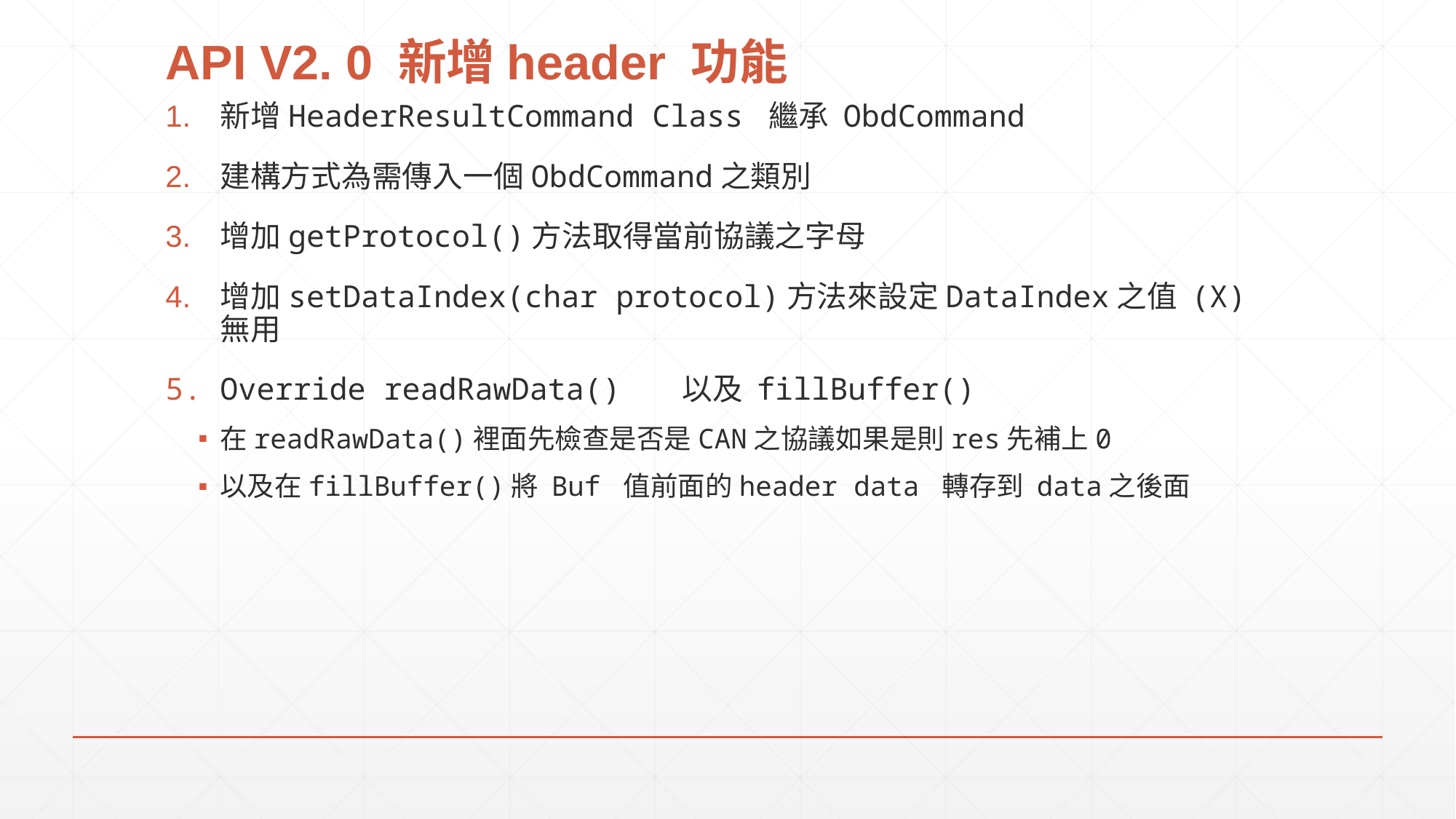

# API V2. 0 新增header 功能
新增HeaderResultCommand Class 繼承 ObdCommand
建構方式為需傳入一個ObdCommand之類別
增加getProtocol()方法取得當前協議之字母
增加setDataIndex(char protocol)方法來設定DataIndex之值 (X) 無用
Override readRawData()   以及 fillBuffer()
在readRawData()裡面先檢查是否是CAN之協議如果是則res先補上0
以及在fillBuffer()將 Buf 值前面的header data 轉存到 data之後面